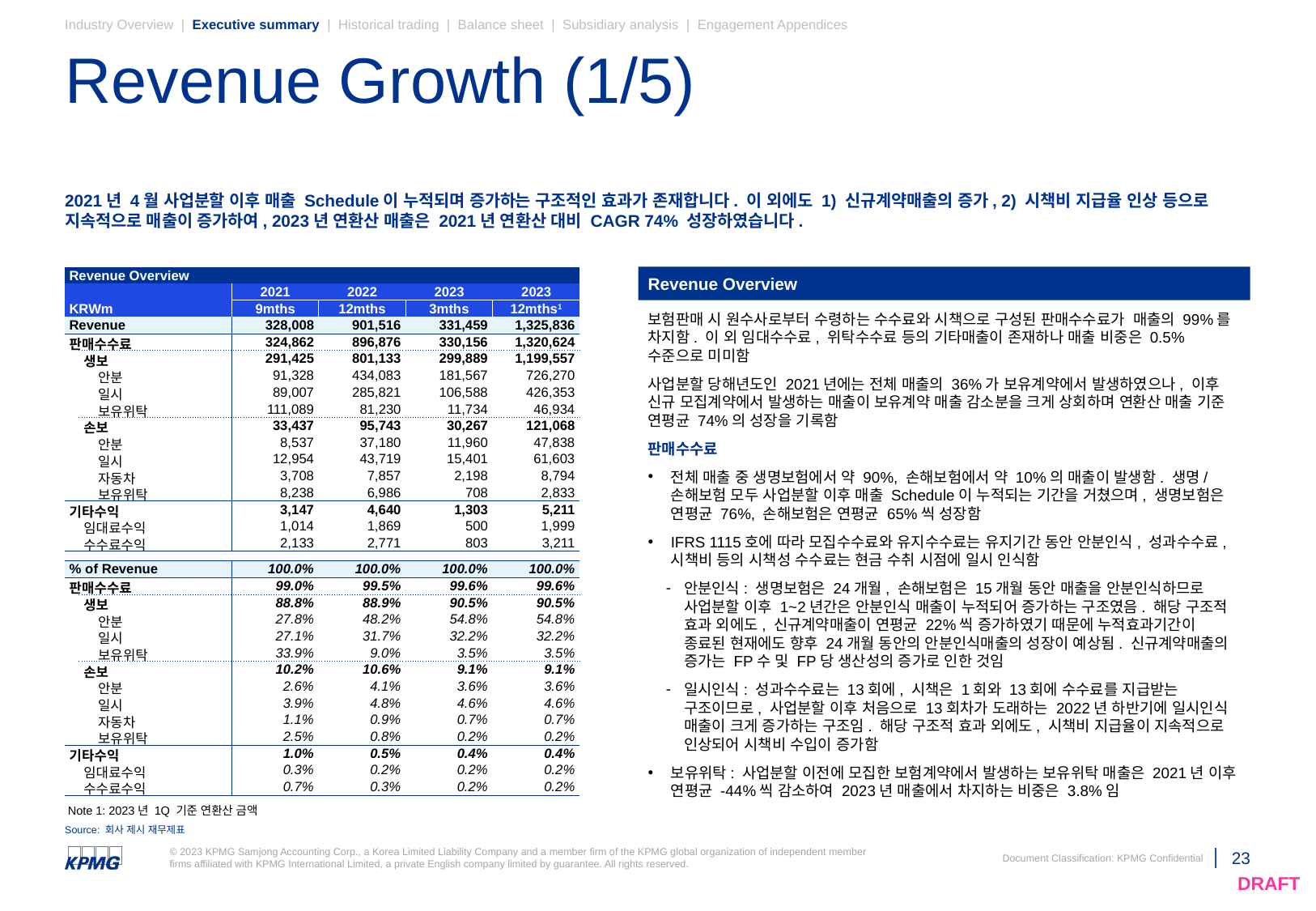

Industry Overview  |  Executive summary  |  Historical trading  |  Balance sheet  |  Subsidiary analysis  |  Engagement Appendices
# Revenue Growth (1/5)
2021년 4월 사업분할 이후 매출 Schedule이 누적되며 증가하는 구조적인 효과가 존재합니다. 이 외에도 1) 신규계약매출의 증가, 2) 시책비 지급율 인상 등으로 지속적으로 매출이 증가하여, 2023년 연환산 매출은 2021년 연환산 대비 CAGR 74% 성장하였습니다.
Revenue Overview
| Revenue Overview |  |  |  |  |  |
| --- | --- | --- | --- | --- | --- |
|  |  | 2021 | 2022 | 2023 | 2023 |
| KRWm |  | 9mths | 12mths | 3mths | 12mths1 |
| Revenue |  | 328,008 | 901,516 | 331,459 | 1,325,836 |
| 판매수수료 |  | 324,862 | 896,876 | 330,156 | 1,320,624 |
|  | 생보 | 291,425 | 801,133 | 299,889 | 1,199,557 |
|  | 안분 | 91,328 | 434,083 | 181,567 | 726,270 |
|  | 일시 | 89,007 | 285,821 | 106,588 | 426,353 |
|  | 보유위탁 | 111,089 | 81,230 | 11,734 | 46,934 |
|  | 손보 | 33,437 | 95,743 | 30,267 | 121,068 |
|  | 안분 | 8,537 | 37,180 | 11,960 | 47,838 |
|  | 일시 | 12,954 | 43,719 | 15,401 | 61,603 |
|  | 자동차 | 3,708 | 7,857 | 2,198 | 8,794 |
|  | 보유위탁 | 8,238 | 6,986 | 708 | 2,833 |
| 기타수익 |  | 3,147 | 4,640 | 1,303 | 5,211 |
|  | 임대료수익 | 1,014 | 1,869 | 500 | 1,999 |
|  | 수수료수익 | 2,133 | 2,771 | 803 | 3,211 |
|  |  |  |  |  |  |
| % of Revenue |  | 100.0% | 100.0% | 100.0% | 100.0% |
| 판매수수료 |  | 99.0% | 99.5% | 99.6% | 99.6% |
|  | 생보 | 88.8% | 88.9% | 90.5% | 90.5% |
|  | 안분 | 27.8% | 48.2% | 54.8% | 54.8% |
|  | 일시 | 27.1% | 31.7% | 32.2% | 32.2% |
|  | 보유위탁 | 33.9% | 9.0% | 3.5% | 3.5% |
|  | 손보 | 10.2% | 10.6% | 9.1% | 9.1% |
|  | 안분 | 2.6% | 4.1% | 3.6% | 3.6% |
|  | 일시 | 3.9% | 4.8% | 4.6% | 4.6% |
|  | 자동차 | 1.1% | 0.9% | 0.7% | 0.7% |
|  | 보유위탁 | 2.5% | 0.8% | 0.2% | 0.2% |
| 기타수익 |  | 1.0% | 0.5% | 0.4% | 0.4% |
|  | 임대료수익 | 0.3% | 0.2% | 0.2% | 0.2% |
|  | 수수료수익 | 0.7% | 0.3% | 0.2% | 0.2% |
보험판매 시 원수사로부터 수령하는 수수료와 시책으로 구성된 판매수수료가  매출의 99%를 차지함. 이 외 임대수수료, 위탁수수료 등의 기타매출이 존재하나 매출 비중은 0.5% 수준으로 미미함
사업분할 당해년도인 2021년에는 전체 매출의 36%가 보유계약에서 발생하였으나, 이후 신규 모집계약에서 발생하는 매출이 보유계약 매출 감소분을 크게 상회하며 연환산 매출 기준 연평균 74%의 성장을 기록함
판매수수료
전체 매출 중 생명보험에서 약 90%, 손해보험에서 약 10%의 매출이 발생함. 생명/손해보험 모두 사업분할 이후 매출 Schedule이 누적되는 기간을 거쳤으며, 생명보험은 연평균 76%, 손해보험은 연평균 65%씩 성장함
IFRS 1115호에 따라 모집수수료와 유지수수료는 유지기간 동안 안분인식, 성과수수료, 시책비 등의 시책성 수수료는 현금 수취 시점에 일시 인식함
안분인식: 생명보험은 24개월, 손해보험은 15개월 동안 매출을 안분인식하므로 사업분할 이후 1~2년간은 안분인식 매출이 누적되어 증가하는 구조였음. 해당 구조적 효과 외에도, 신규계약매출이 연평균 22%씩 증가하였기 때문에 누적효과기간이 종료된 현재에도 향후 24개월 동안의 안분인식매출의 성장이 예상됨. 신규계약매출의 증가는 FP수 및 FP당 생산성의 증가로 인한 것임
일시인식: 성과수수료는 13회에, 시책은 1회와 13회에 수수료를 지급받는 구조이므로, 사업분할 이후 처음으로 13회차가 도래하는 2022년 하반기에 일시인식 매출이 크게 증가하는 구조임. 해당 구조적 효과 외에도, 시책비 지급율이 지속적으로 인상되어 시책비 수입이 증가함
보유위탁: 사업분할 이전에 모집한 보험계약에서 발생하는 보유위탁 매출은 2021년 이후 연평균 -44%씩 감소하여 2023년 매출에서 차지하는 비중은 3.8%임
Note 1: 2023년 1Q 기준 연환산 금액
Source: 회사 제시 재무제표